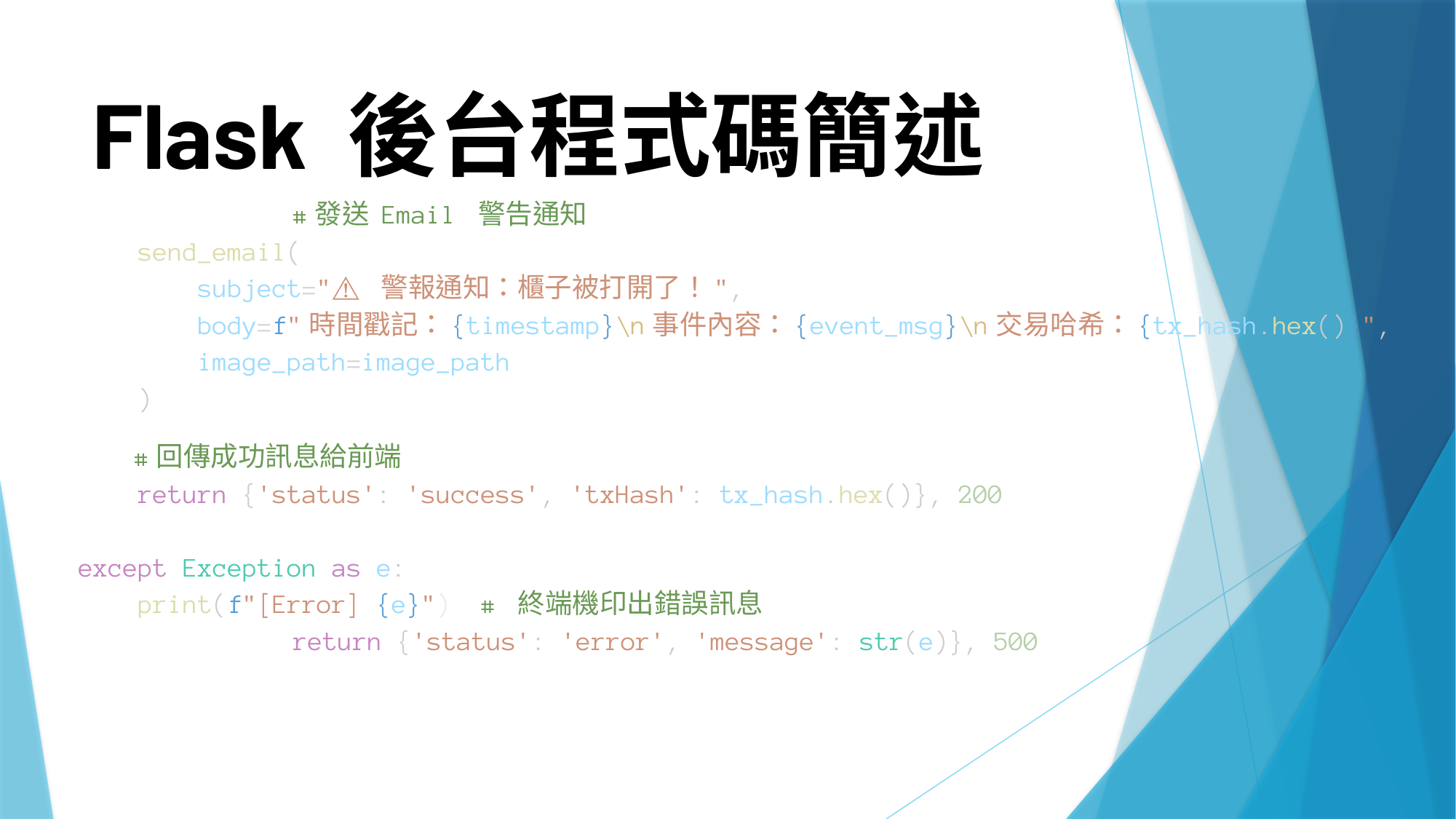

# Flask 後台程式碼簡述
			 #發送 Email 警告通知
        send_email(
            subject="⚠️ 警報通知：櫃子被打開了！",
            body=f"時間戳記：{timestamp}\n事件內容：{event_msg}\n交易哈希：{tx_hash.hex()}",
            image_path=image_path
        )
     #回傳成功訊息給前端
        return {'status': 'success', 'txHash': tx_hash.hex()}, 200

    except Exception as e:
        print(f"[Error] {e}")  # 終端機印出錯誤訊息
			 return {'status': 'error', 'message': str(e)}, 500